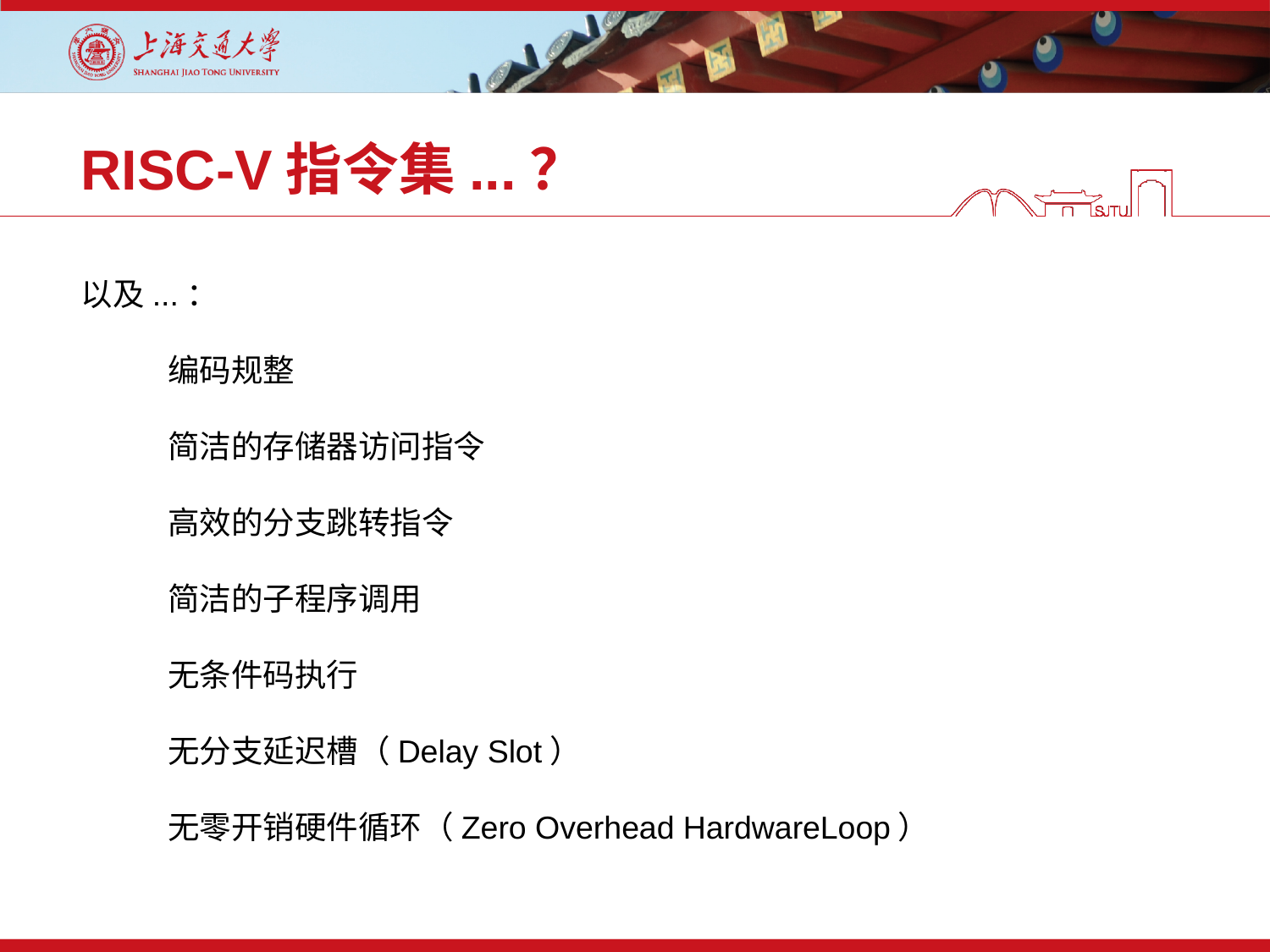

# RISC-V指令集...？
以及...：

           编码规整

           简洁的存储器访问指令

           高效的分支跳转指令

           简洁的子程序调用

           无条件码执行

           无分支延迟槽（Delay Slot）

           无零开销硬件循环（Zero Overhead HardwareLoop）